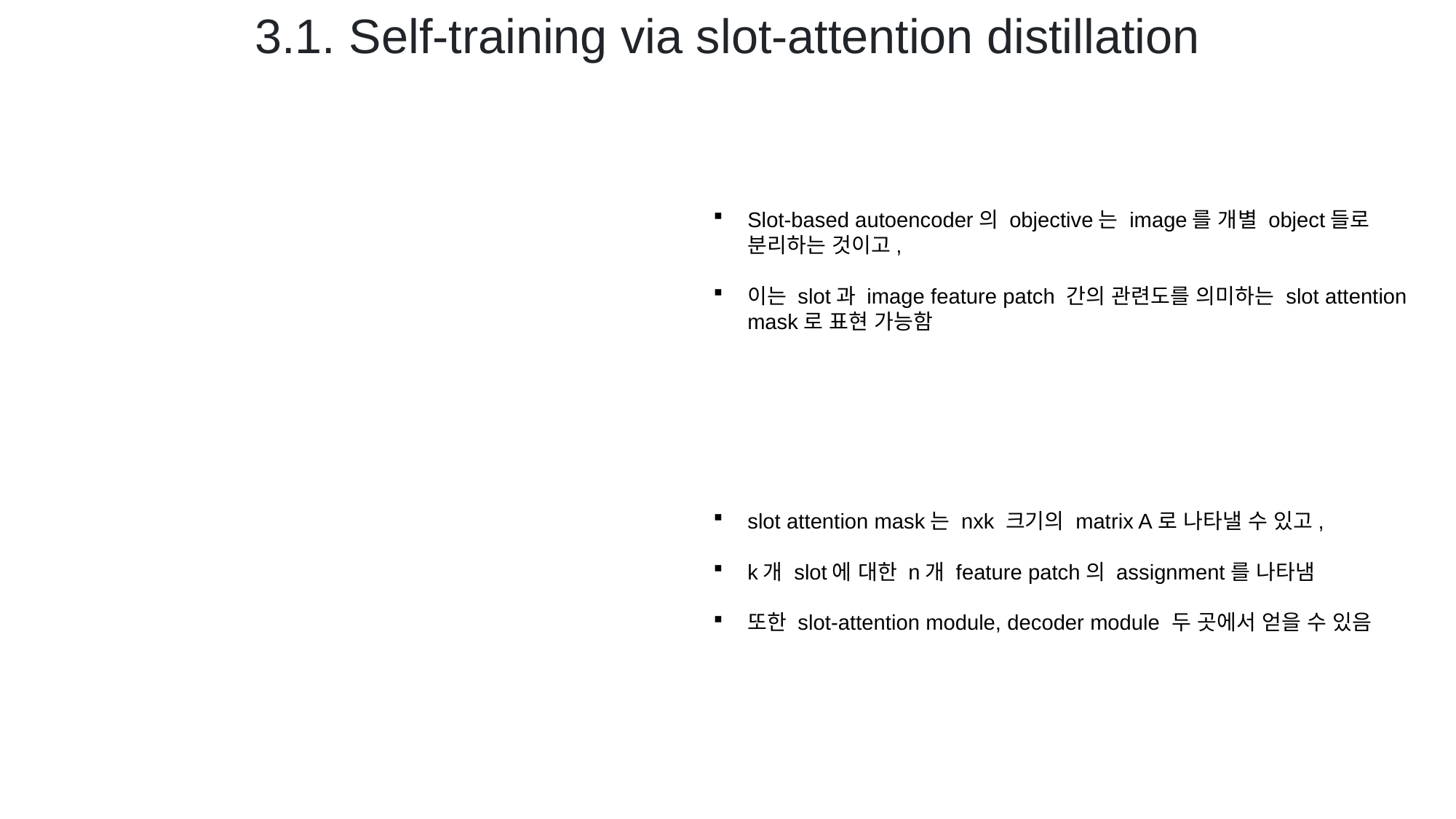

3.1. Self-training via slot-attention distillation
Slot-based autoencoder의 objective는 image를 개별 object들로 분리하는 것이고,

이는 slot과 image feature patch 간의 관련도를 의미하는 slot attention mask로 표현 가능함

slot attention mask는 nxk 크기의 matrix A로 나타낼 수 있고,

k개 slot에 대한 n개 feature patch의 assignment를 나타냄

또한 slot-attention module, decoder module 두 곳에서 얻을 수 있음